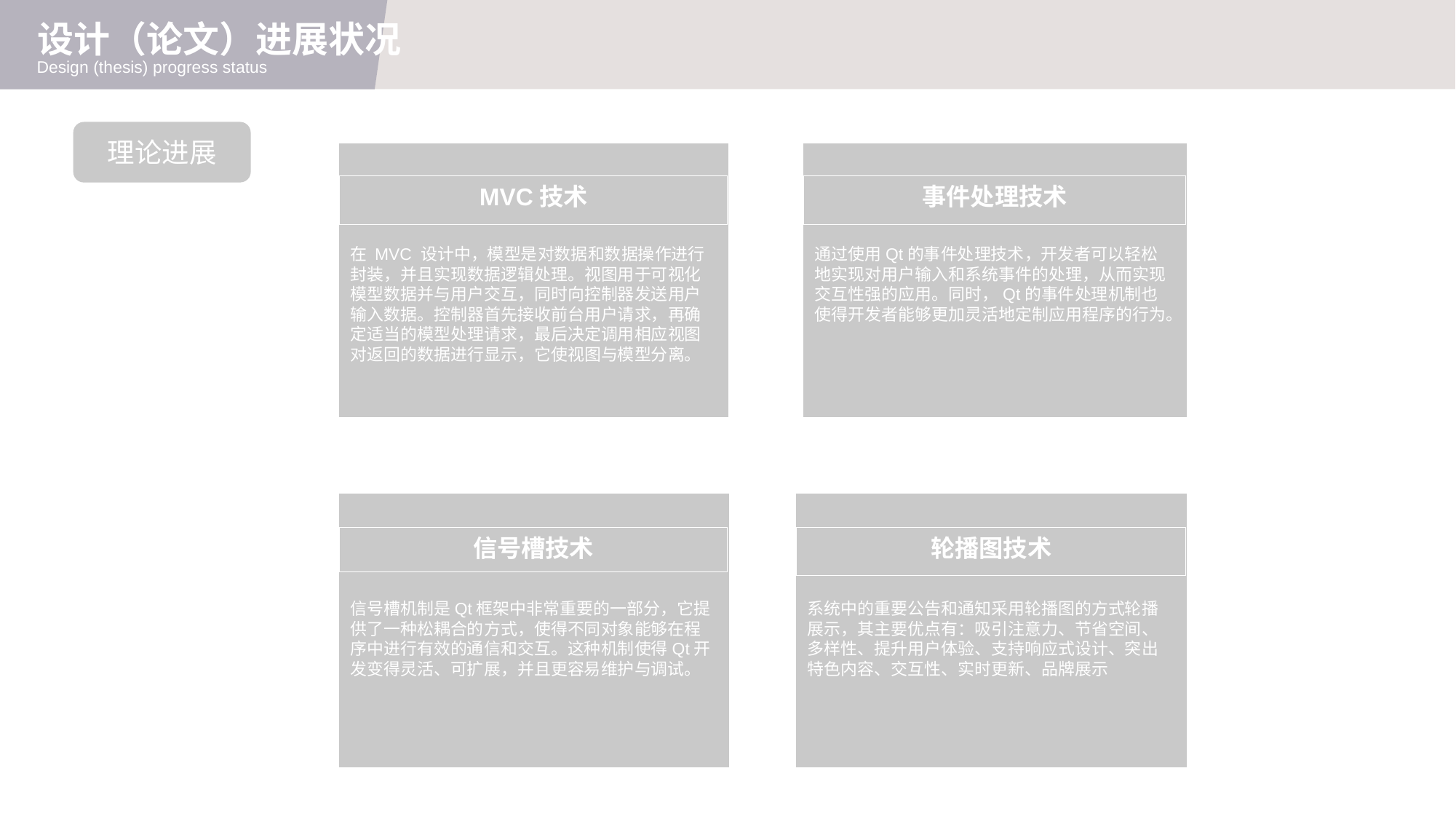

设计（论文）进展状况
Design (thesis) progress status
理论进展

MVC技术
在 MVC 设计中，模型是对数据和数据操作进行封装，并且实现数据逻辑处理。视图用于可视化模型数据并与用户交互，同时向控制器发送用户输入数据。控制器首先接收前台用户请求，再确定适当的模型处理请求，最后决定调用相应视图对返回的数据进行显示，它使视图与模型分离。

事件处理技术
通过使用Qt的事件处理技术，开发者可以轻松地实现对用户输入和系统事件的处理，从而实现交互性强的应用。同时，Qt的事件处理机制也使得开发者能够更加灵活地定制应用程序的行为。

信号槽技术
信号槽机制是Qt框架中非常重要的一部分，它提供了一种松耦合的方式，使得不同对象能够在程序中进行有效的通信和交互。这种机制使得Qt开发变得灵活、可扩展，并且更容易维护与调试。

轮播图技术
系统中的重要公告和通知采用轮播图的方式轮播展示，其主要优点有：吸引注意力、节省空间、多样性、提升用户体验、支持响应式设计、突出特色内容、交互性、实时更新、品牌展示